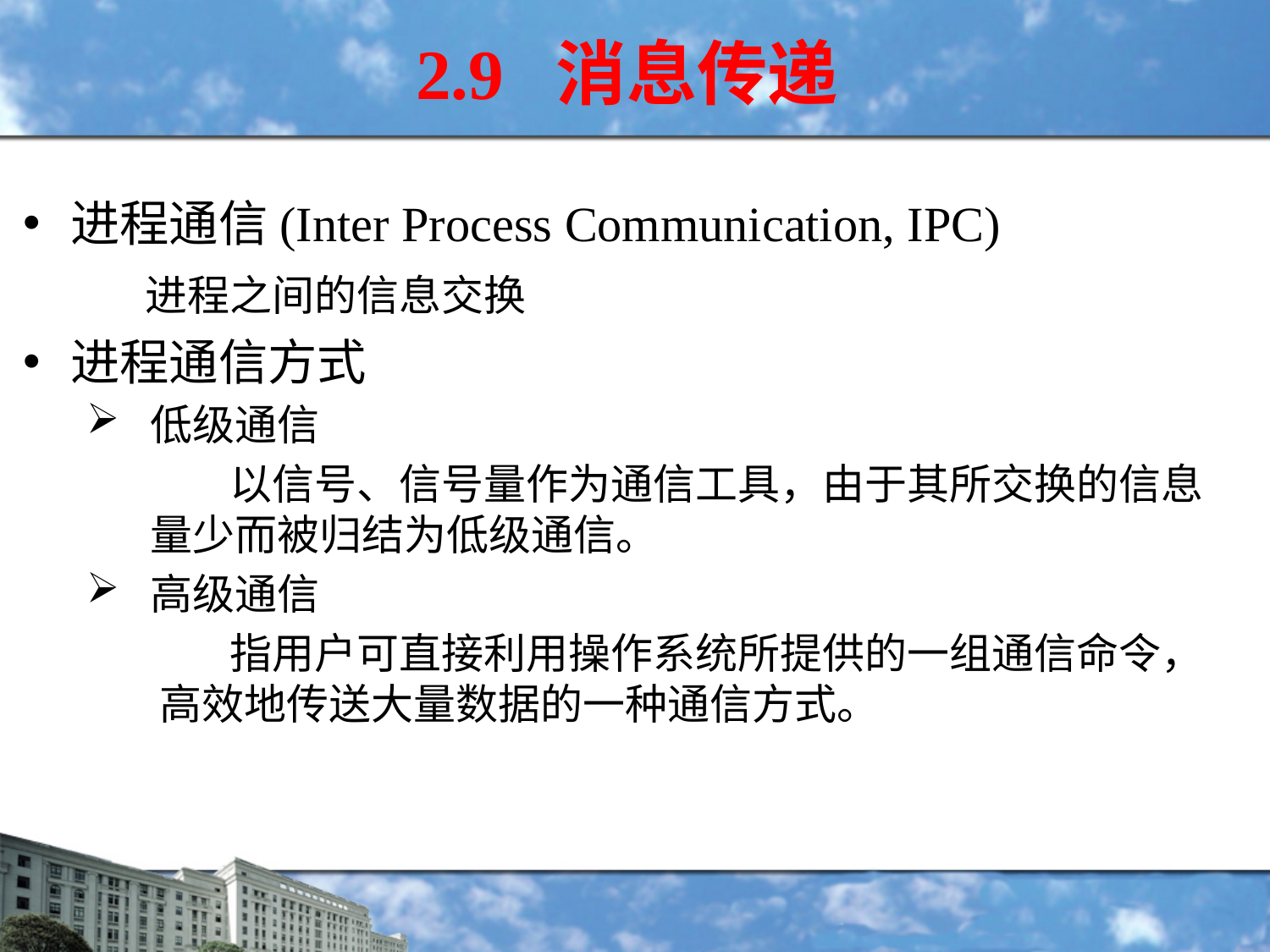

2.9  消息传递
进程通信(Inter Process Communication, IPC)
          进程之间的信息交换
进程通信方式
低级通信
              以信号、信号量作为通信工具，由于其所交换的信息量少而被归结为低级通信。
高级通信
              指用户可直接利用操作系统所提供的一组通信命令，     高效地传送大量数据的一种通信方式。